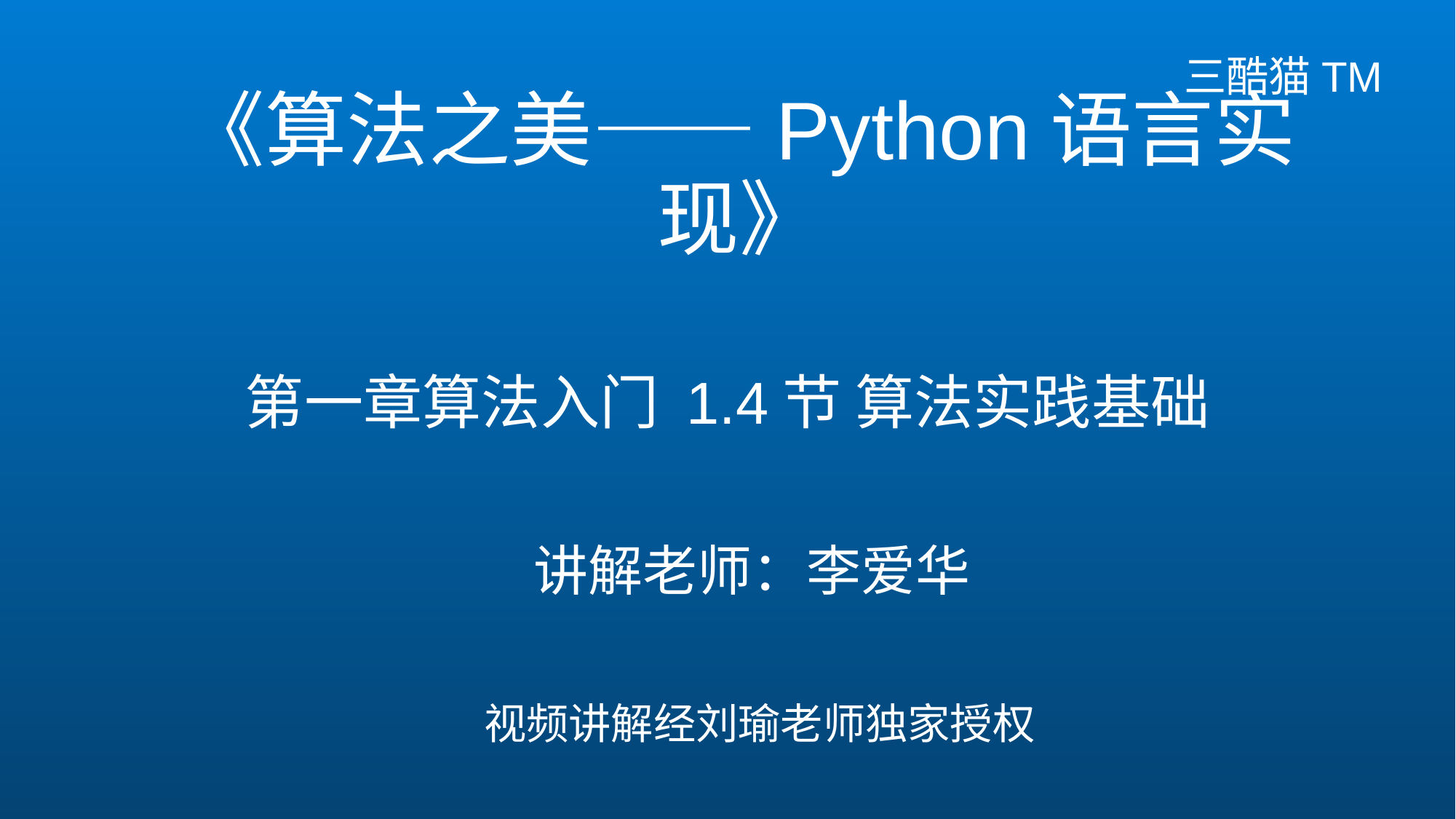

三酷猫TM
# 《算法之美——Python语言实现》
第一章算法入门 1.4节 算法实践基础

 讲解老师：李爱华
视频讲解经刘瑜老师独家授权